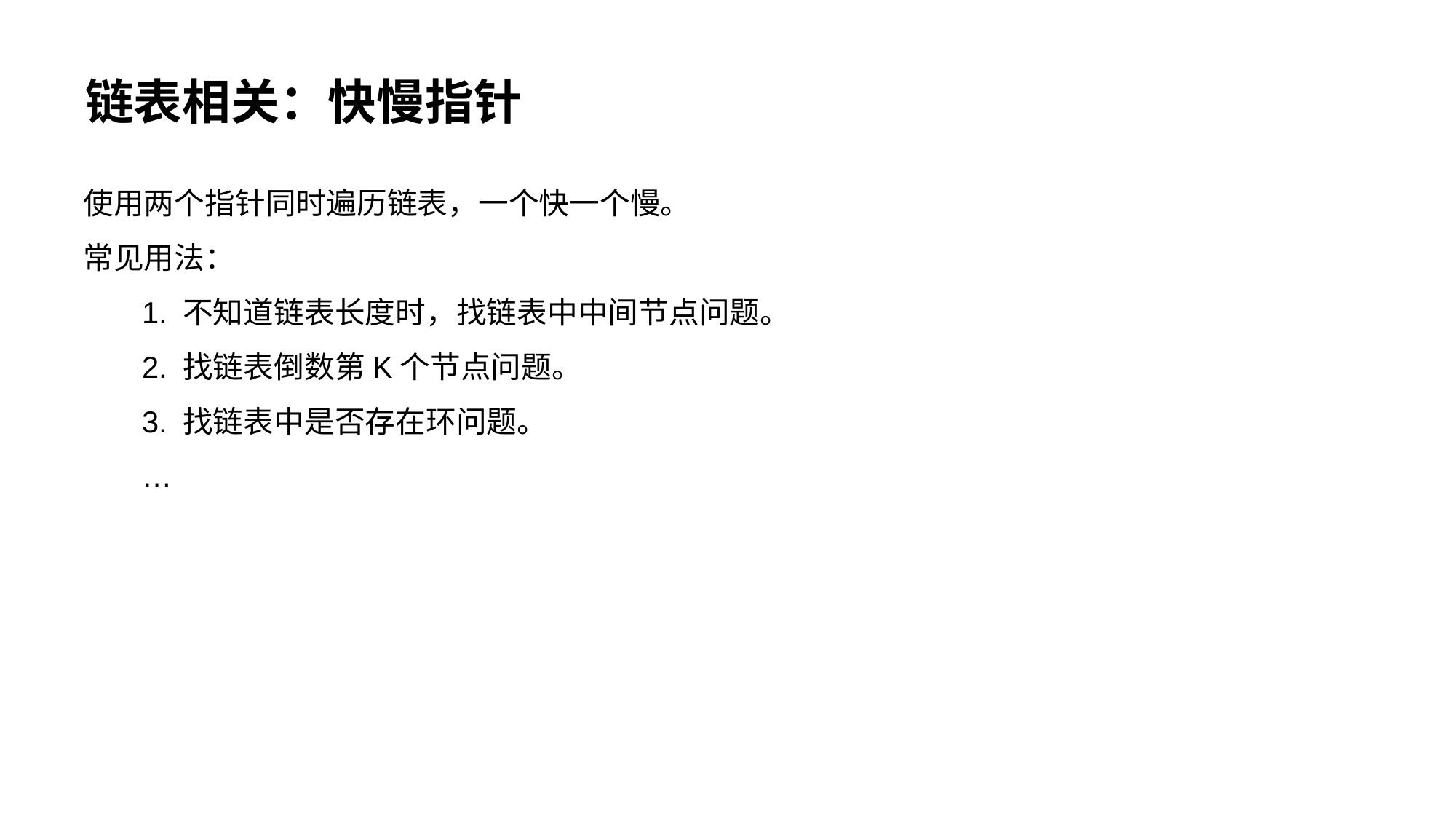

链表相关：快慢指针
使用两个指针同时遍历链表，一个快一个慢。
常见用法：
       1. 不知道链表长度时，找链表中中间节点问题。
       2. 找链表倒数第K个节点问题。
       3. 找链表中是否存在环问题。
       …